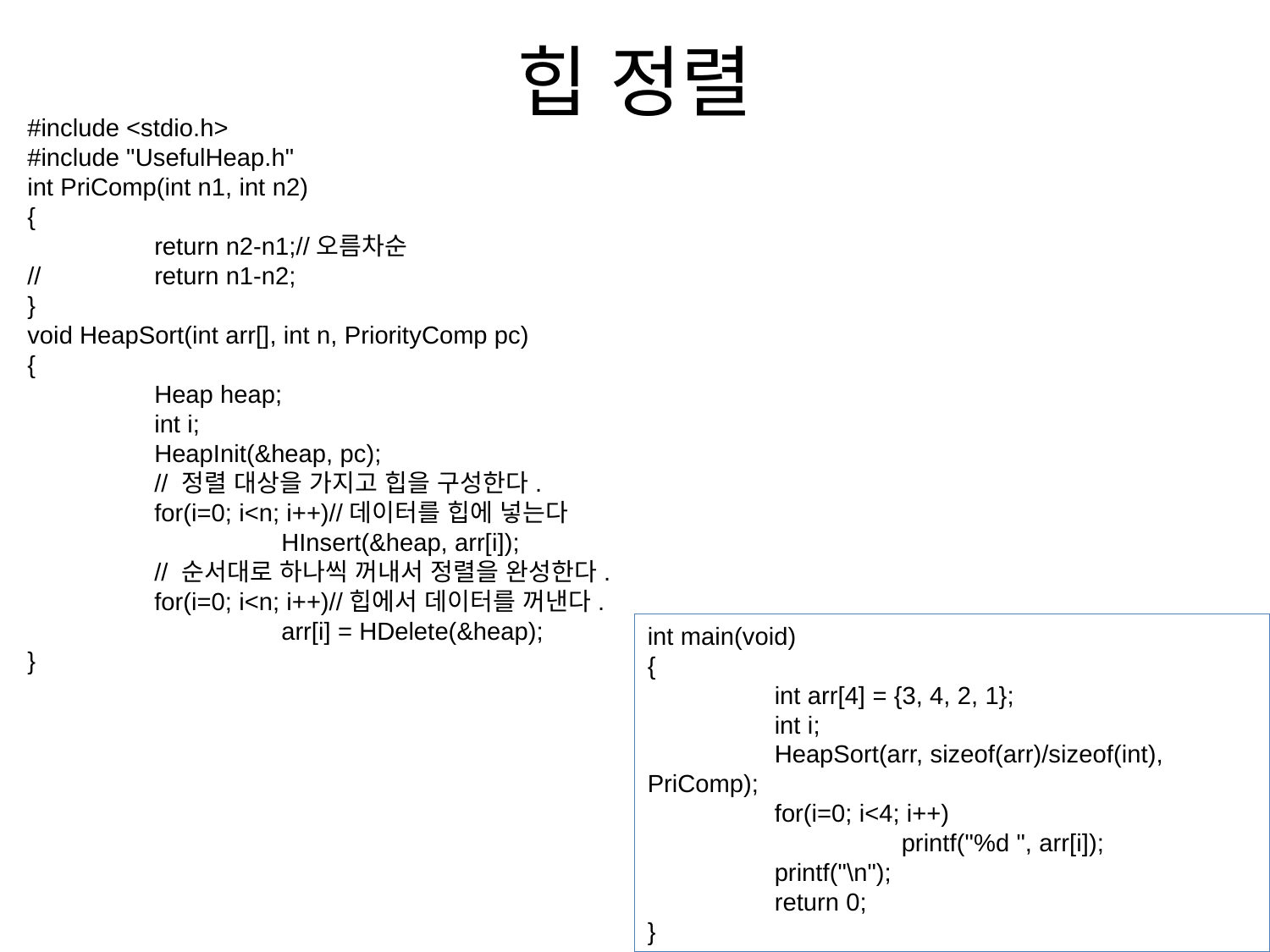

# 힙 정렬
#include <stdio.h>
#include "UsefulHeap.h"
int PriComp(int n1, int n2)
{
	return n2-n1;//오름차순
//	return n1-n2;
}
void HeapSort(int arr[], int n, PriorityComp pc)
{
	Heap heap;
	int i;
	HeapInit(&heap, pc);
	// 정렬 대상을 가지고 힙을 구성한다.
	for(i=0; i<n; i++)//데이터를 힙에 넣는다
		HInsert(&heap, arr[i]);
	// 순서대로 하나씩 꺼내서 정렬을 완성한다.
	for(i=0; i<n; i++)//힙에서 데이터를 꺼낸다.
		arr[i] = HDelete(&heap);
}
int main(void)
{
	int arr[4] = {3, 4, 2, 1};
	int i;
	HeapSort(arr, sizeof(arr)/sizeof(int), PriComp);
	for(i=0; i<4; i++)
		printf("%d ", arr[i]);
	printf("\n");
	return 0;
}